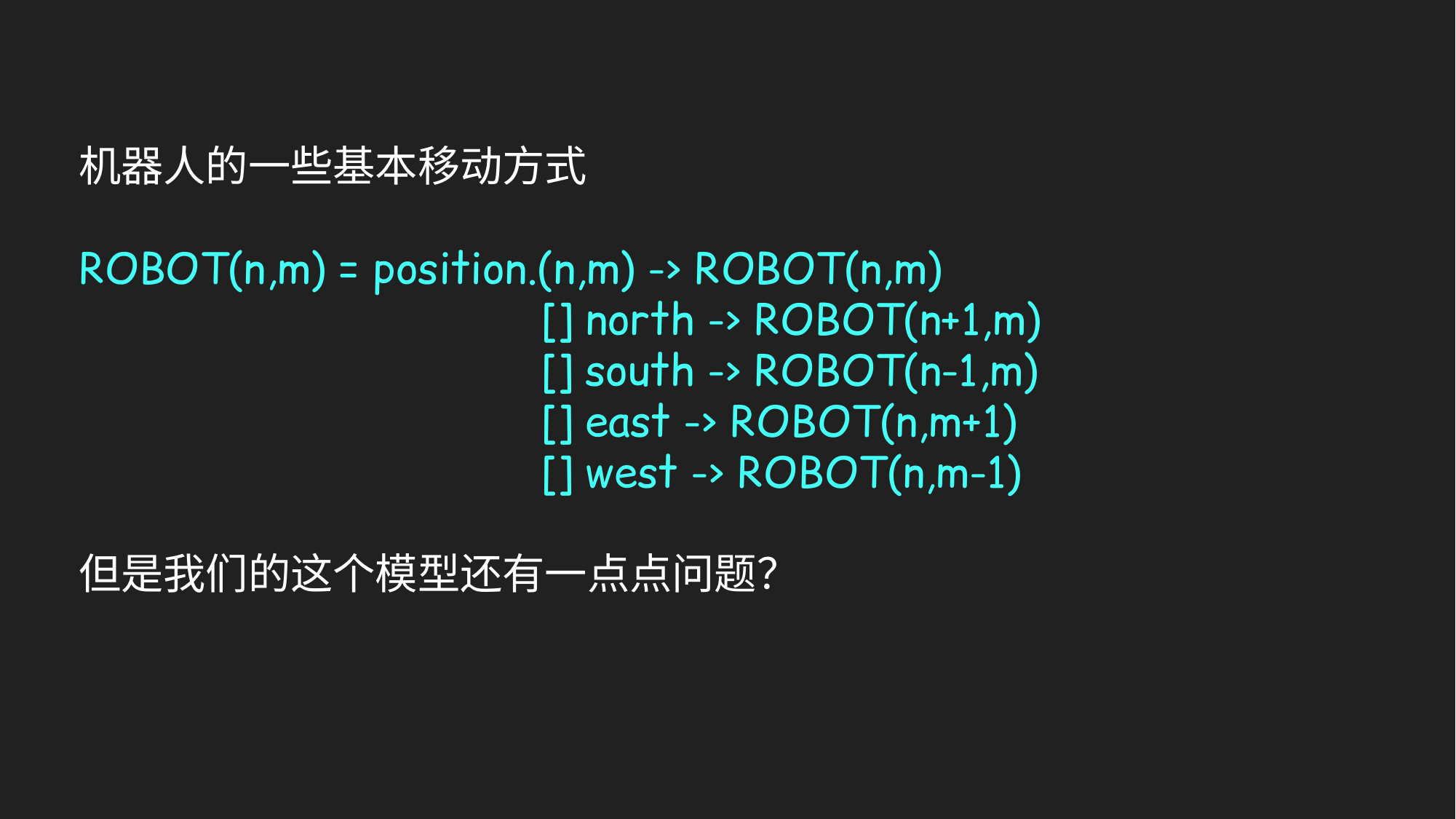

机器人的一些基本移动方式

ROBOT(n,m) = position.(n,m) -> ROBOT(n,m)
				  [] north -> ROBOT(n+1,m)
				  [] south -> ROBOT(n-1,m)
				  [] east -> ROBOT(n,m+1)
				  [] west -> ROBOT(n,m-1)

但是我们的这个模型还有一点点问题？